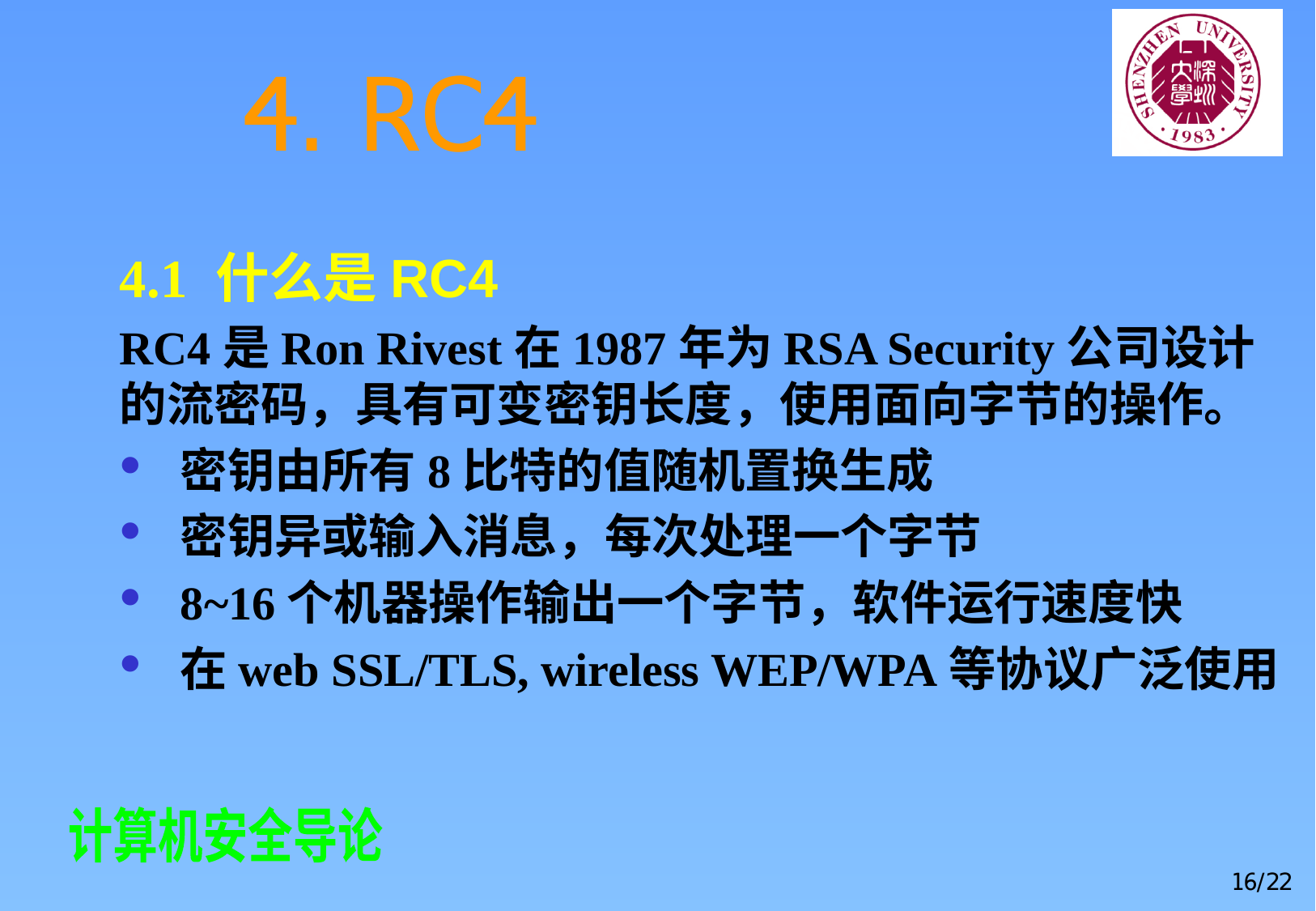

# 4. RC4
4.1 什么是RC4
RC4是Ron Rivest在1987年为RSA Security公司设计的流密码，具有可变密钥长度，使用面向字节的操作。
密钥由所有8比特的值随机置换生成
密钥异或输入消息，每次处理一个字节
8~16个机器操作输出一个字节，软件运行速度快
在web SSL/TLS, wireless WEP/WPA等协议广泛使用

16/22